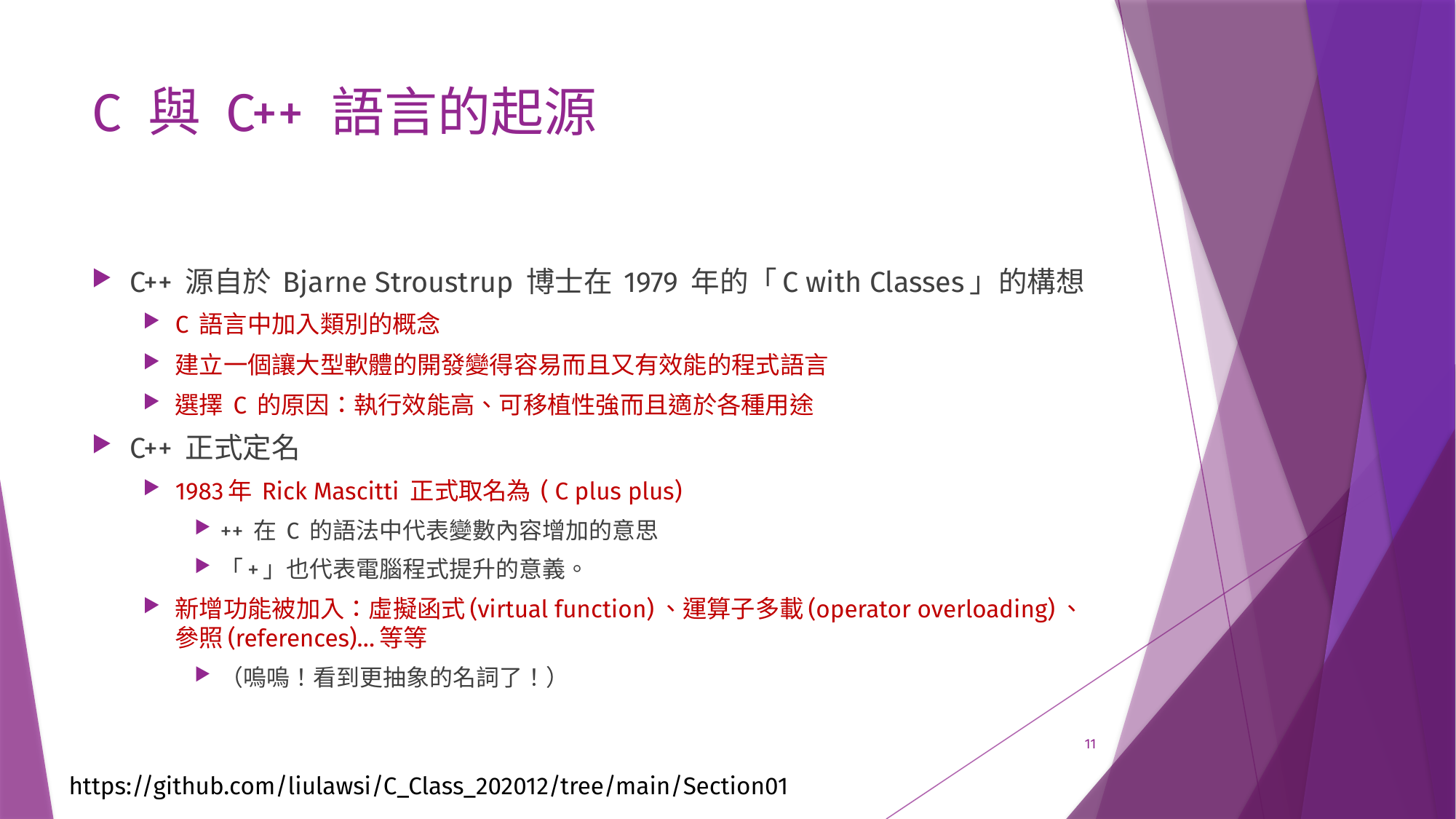

# C 與 C++ 語言的起源
C++ 源自於 Bjarne Stroustrup 博士在 1979 年的「C with Classes」的構想
C 語言中加入類別的概念
建立一個讓大型軟體的開發變得容易而且又有效能的程式語言
選擇 C 的原因：執行效能高、可移植性強而且適於各種用途
C++ 正式定名
1983年 Rick Mascitti 正式取名為 ( C plus plus)
++ 在 C 的語法中代表變數內容增加的意思
「+」也代表電腦程式提升的意義。
新增功能被加入：虛擬函式(virtual function)、運算子多載(operator overloading)、參照(references)…等等
（嗚嗚！看到更抽象的名詞了！）
11